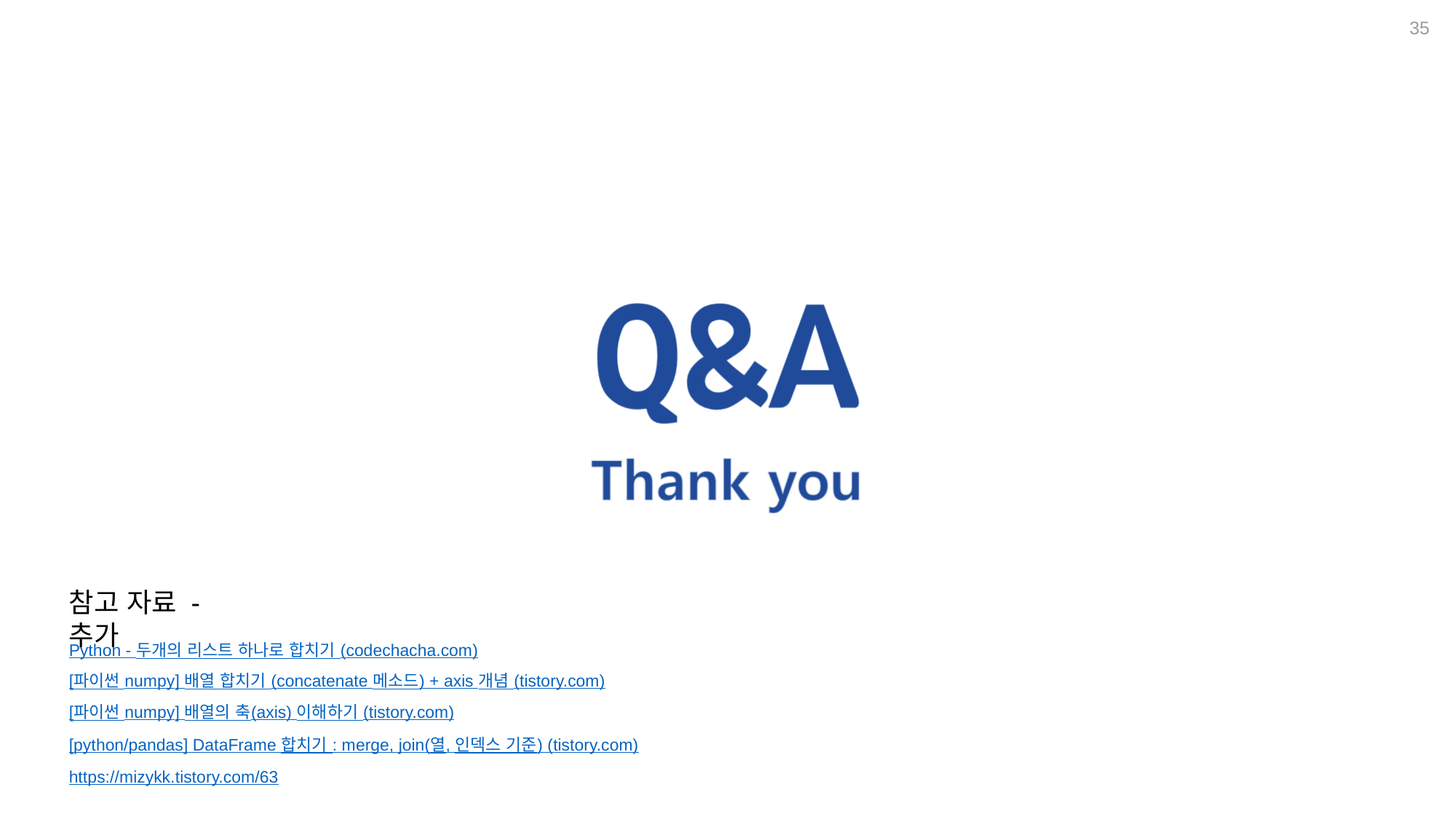

35
참고 자료 - 추가
Python - 두개의 리스트 하나로 합치기 (codechacha.com)
[파이썬 numpy] 배열 합치기 (concatenate 메소드) + axis 개념 (tistory.com)
[파이썬 numpy] 배열의 축(axis) 이해하기 (tistory.com)
[python/pandas] DataFrame 합치기 : merge, join(열, 인덱스 기준) (tistory.com)
https://mizykk.tistory.com/63